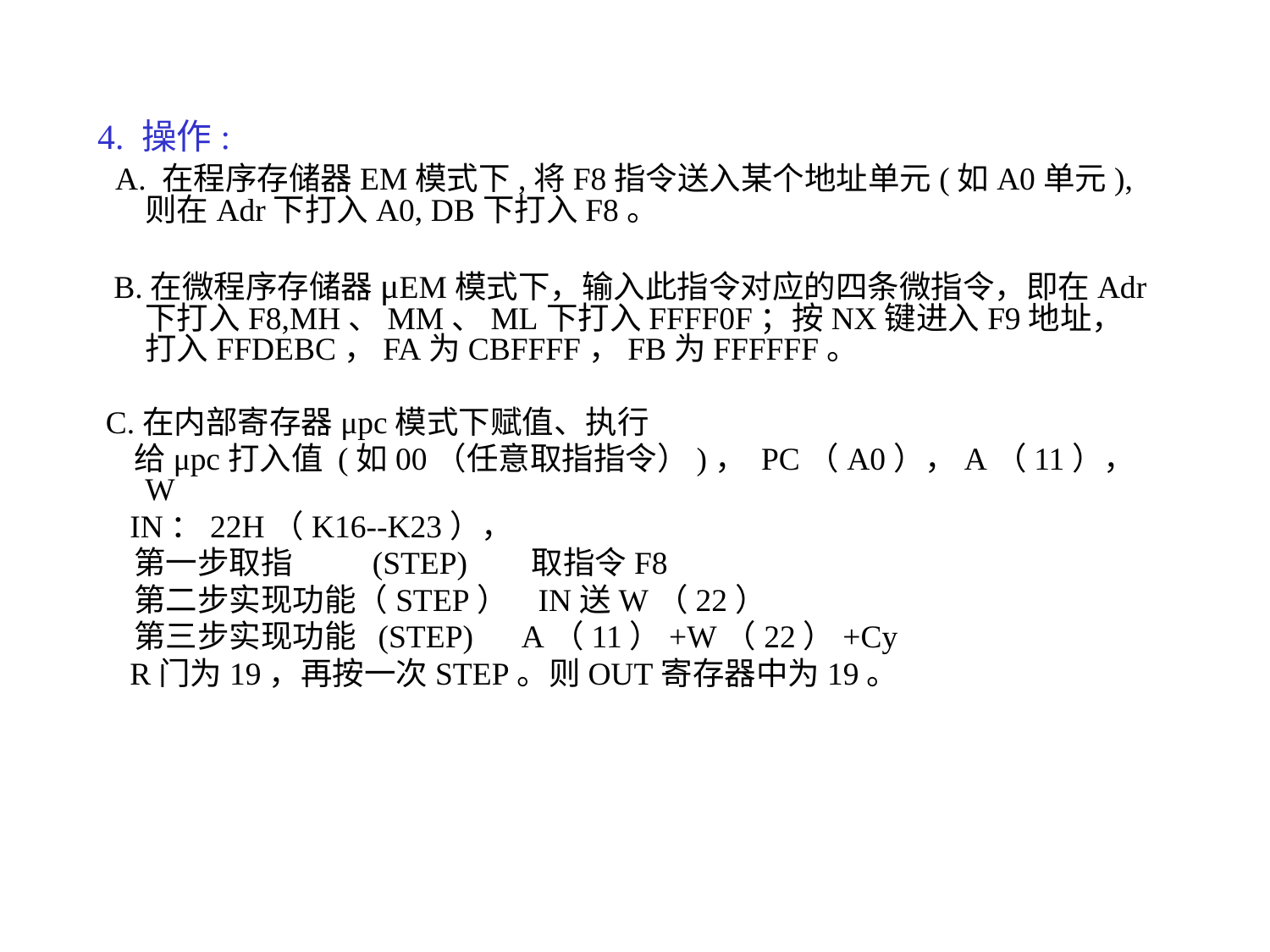

4. 操作:
  A. 在程序存储器EM模式下,将F8指令送入某个地址单元(如A0单元),则在Adr下打入A0, DB下打入F8。

  B.在微程序存储器μEM模式下，输入此指令对应的四条微指令，即在Adr下打入F8,MH、MM、ML下打入FFFF0F；按NX键进入F9地址，打入FFDEBC，FA为CBFFFF，FB为FFFFFF。

 C.在内部寄存器μpc模式下赋值、执行
    给μpc打入值 (如00（任意取指指令）)， PC（A0），A（11）， W
    IN：22H（K16--K23），
    第一步取指          (STEP)       取指令F8
    第二步实现功能（STEP）   IN送W（22）
    第三步实现功能  (STEP)      A（11）+W（22）+Cy
    R门为19，再按一次STEP。则OUT寄存器中为19。